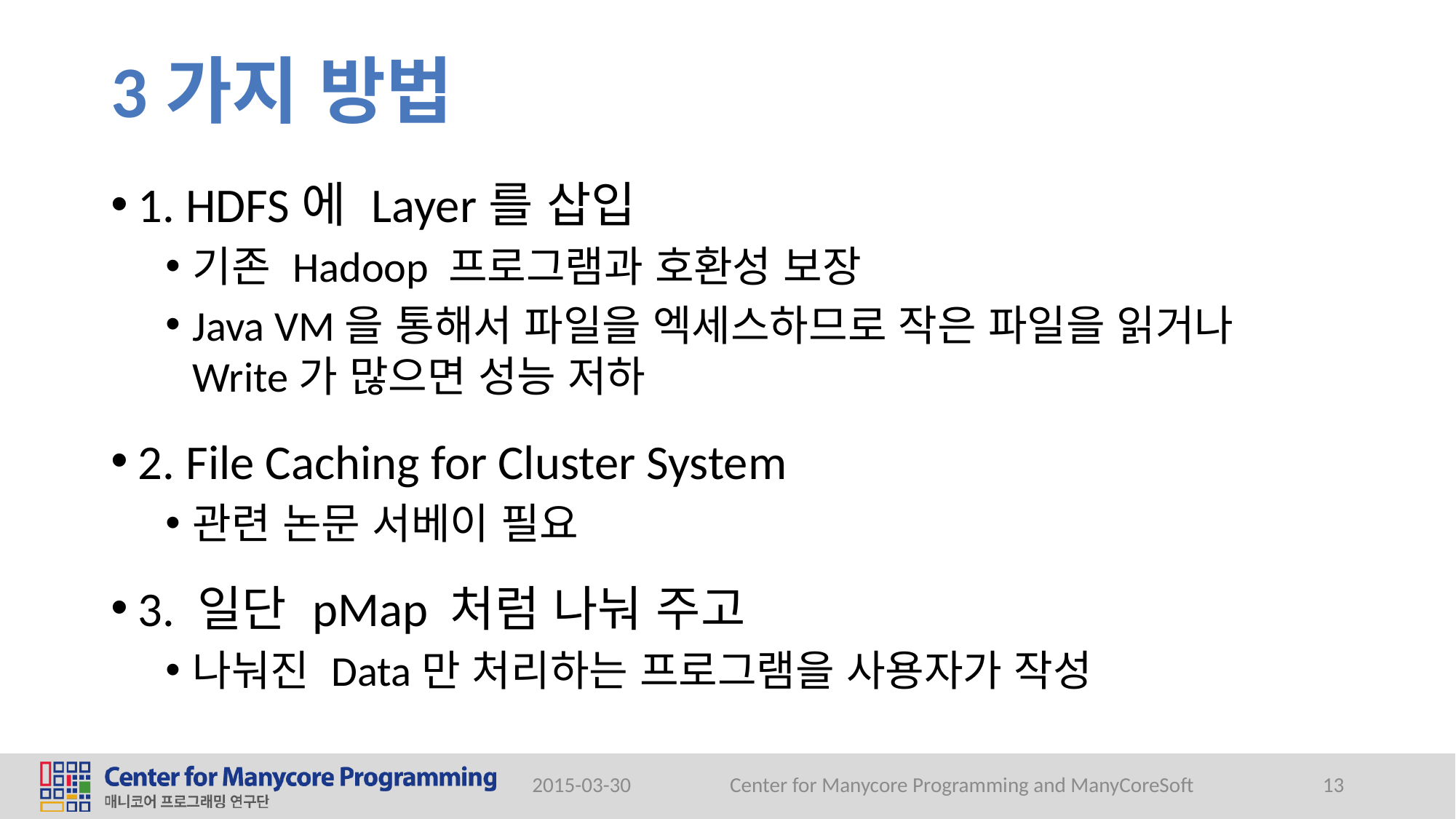

# 3가지 방법
1. HDFS에 Layer를 삽입
기존 Hadoop 프로그램과 호환성 보장
Java VM을 통해서 파일을 엑세스하므로 작은 파일을 읽거나 Write가 많으면 성능 저하
2. File Caching for Cluster System
관련 논문 서베이 필요
3. 일단 pMap 처럼 나눠 주고
나눠진 Data만 처리하는 프로그램을 사용자가 작성
2015-03-30
Center for Manycore Programming and ManyCoreSoft
13